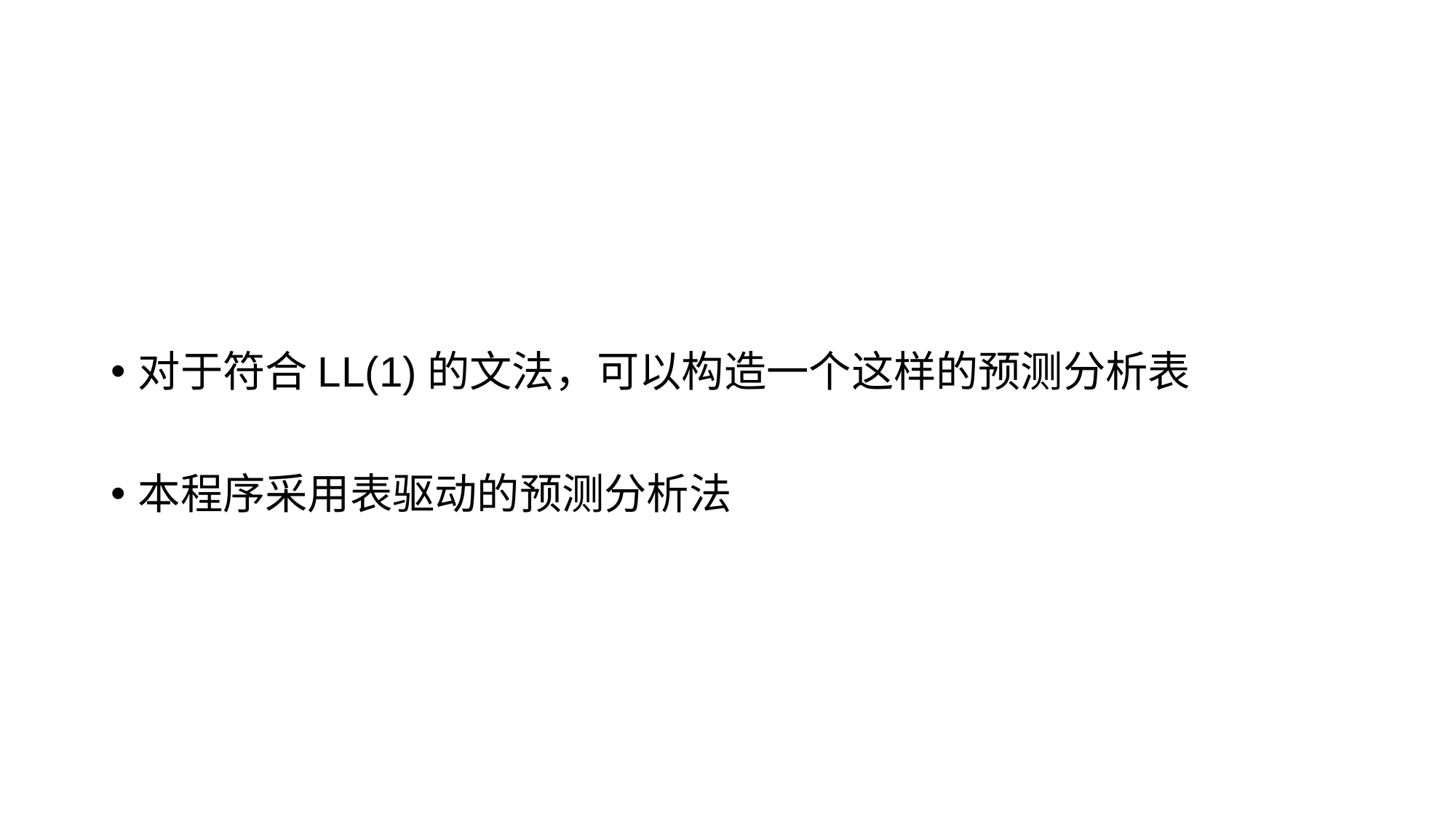

#

对于符合LL(1)的文法，可以构造一个这样的预测分析表

本程序采用表驱动的预测分析法